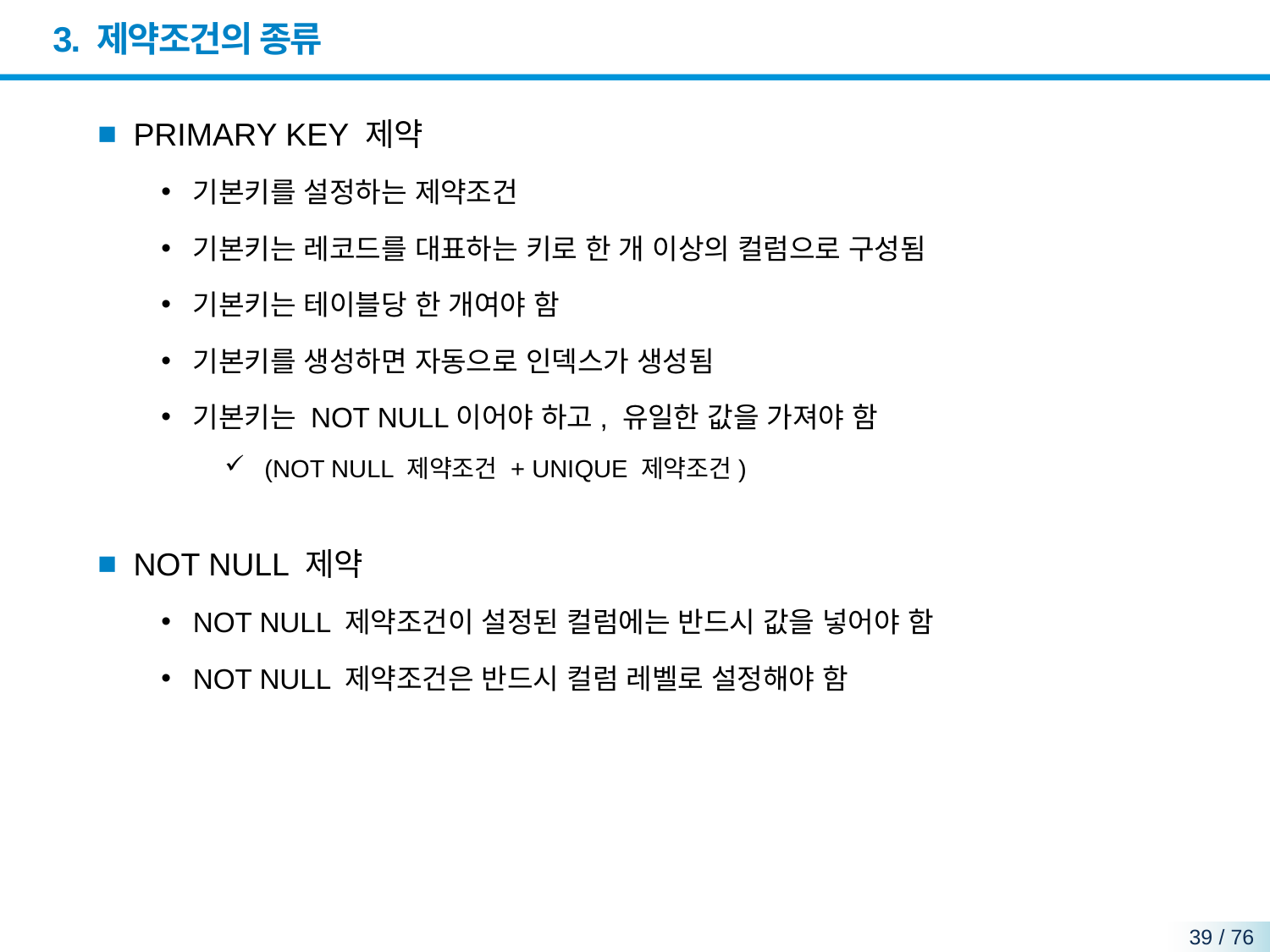

# 3. 제약조건의 종류
PRIMARY KEY 제약
기본키를 설정하는 제약조건
기본키는 레코드를 대표하는 키로 한 개 이상의 컬럼으로 구성됨
기본키는 테이블당 한 개여야 함
기본키를 생성하면 자동으로 인덱스가 생성됨
기본키는 NOT NULL이어야 하고, 유일한 값을 가져야 함
(NOT NULL 제약조건 + UNIQUE 제약조건)

NOT NULL 제약
NOT NULL 제약조건이 설정된 컬럼에는 반드시 값을 넣어야 함
NOT NULL 제약조건은 반드시 컬럼 레벨로 설정해야 함